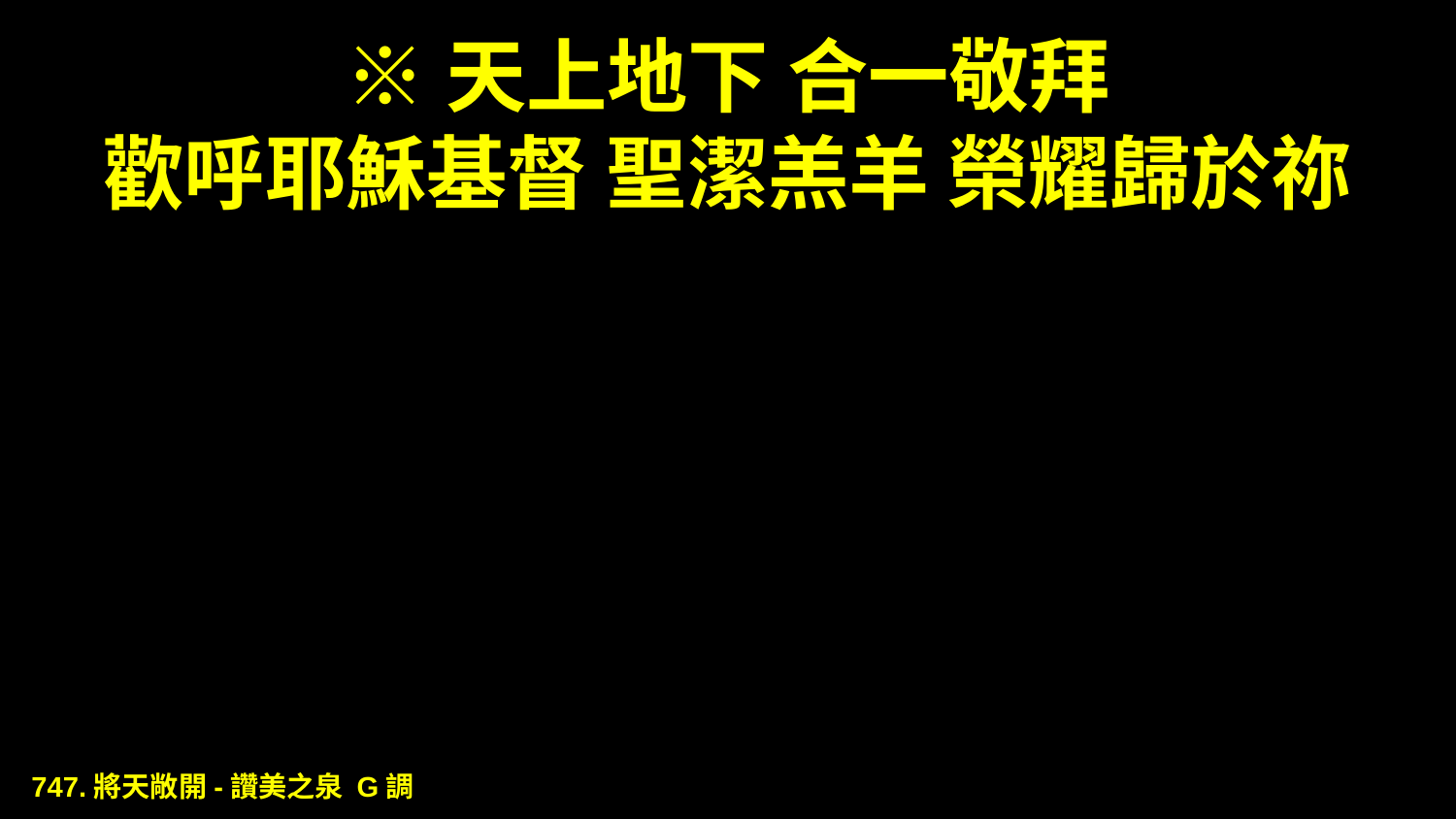

# ※天上地下 合一敬拜 歡呼耶穌基督 聖潔羔羊 榮耀歸於祢
747.將天敞開-讚美之泉 G調